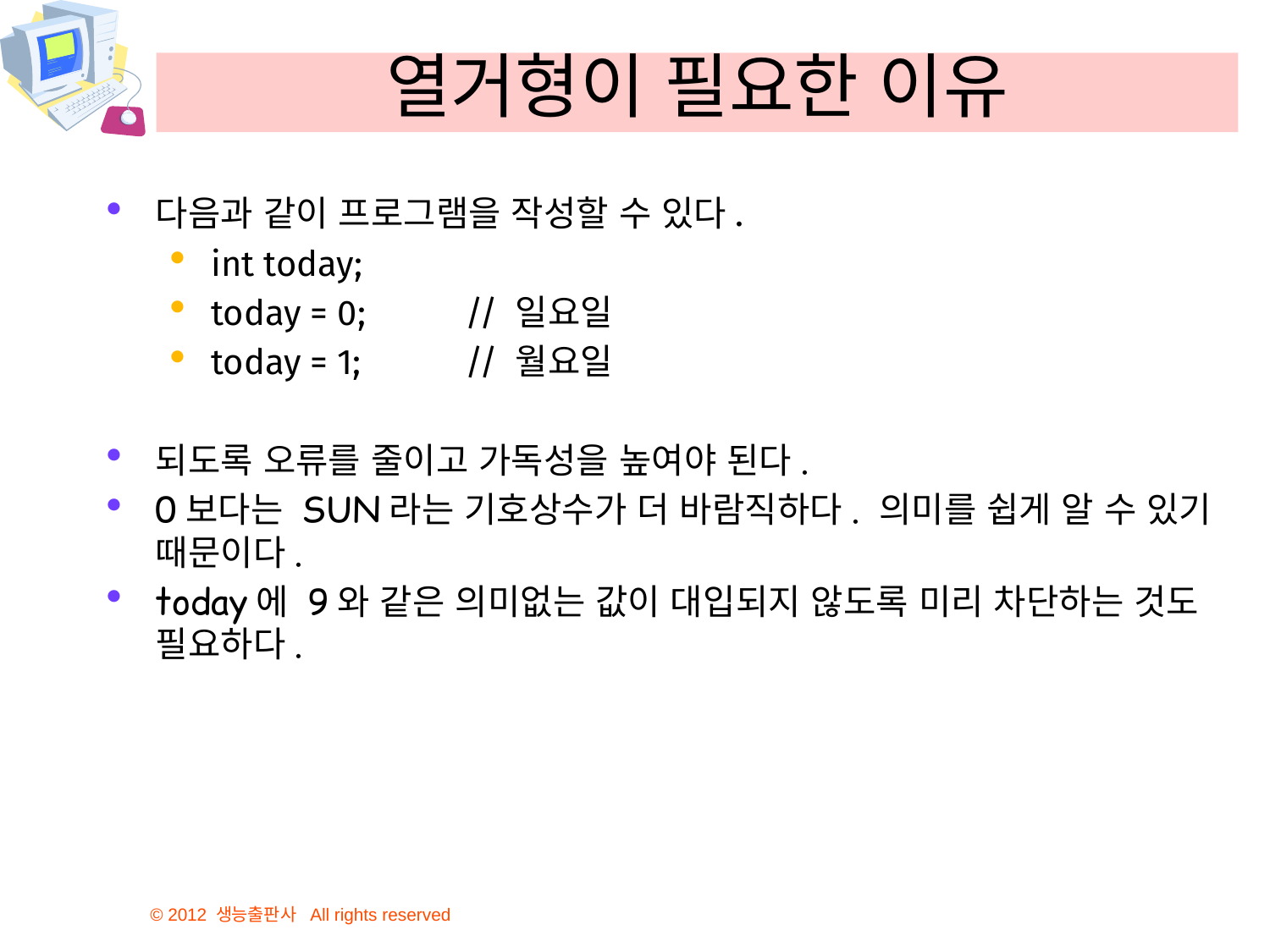

# 열거형이 필요한 이유
다음과 같이 프로그램을 작성할 수 있다.
int today;
today = 0;	// 일요일
today = 1;	// 월요일

되도록 오류를 줄이고 가독성을 높여야 된다.
0보다는 SUN라는 기호상수가 더 바람직하다. 의미를 쉽게 알 수 있기 때문이다.
today에 9와 같은 의미없는 값이 대입되지 않도록 미리 차단하는 것도 필요하다.